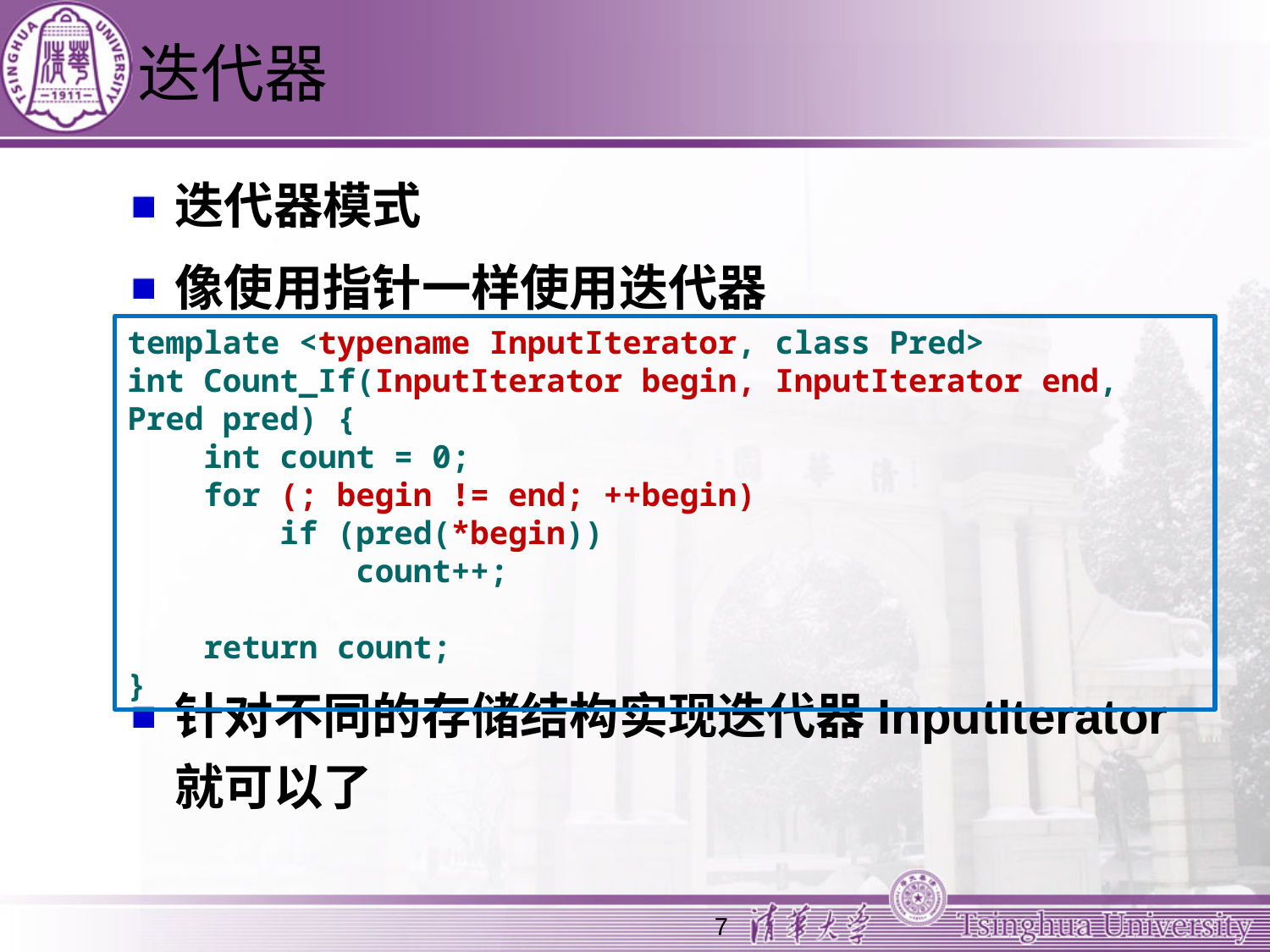

# 迭代器
迭代器模式
像使用指针一样使用迭代器

针对不同的存储结构实现迭代器InputIterator就可以了
template <typename InputIterator, class Pred>
int Count_If(InputIterator begin, InputIterator end, Pred pred) {
    int count = 0;
    for (; begin != end; ++begin)
        if (pred(*begin))
            count++;

    return count;
}
7